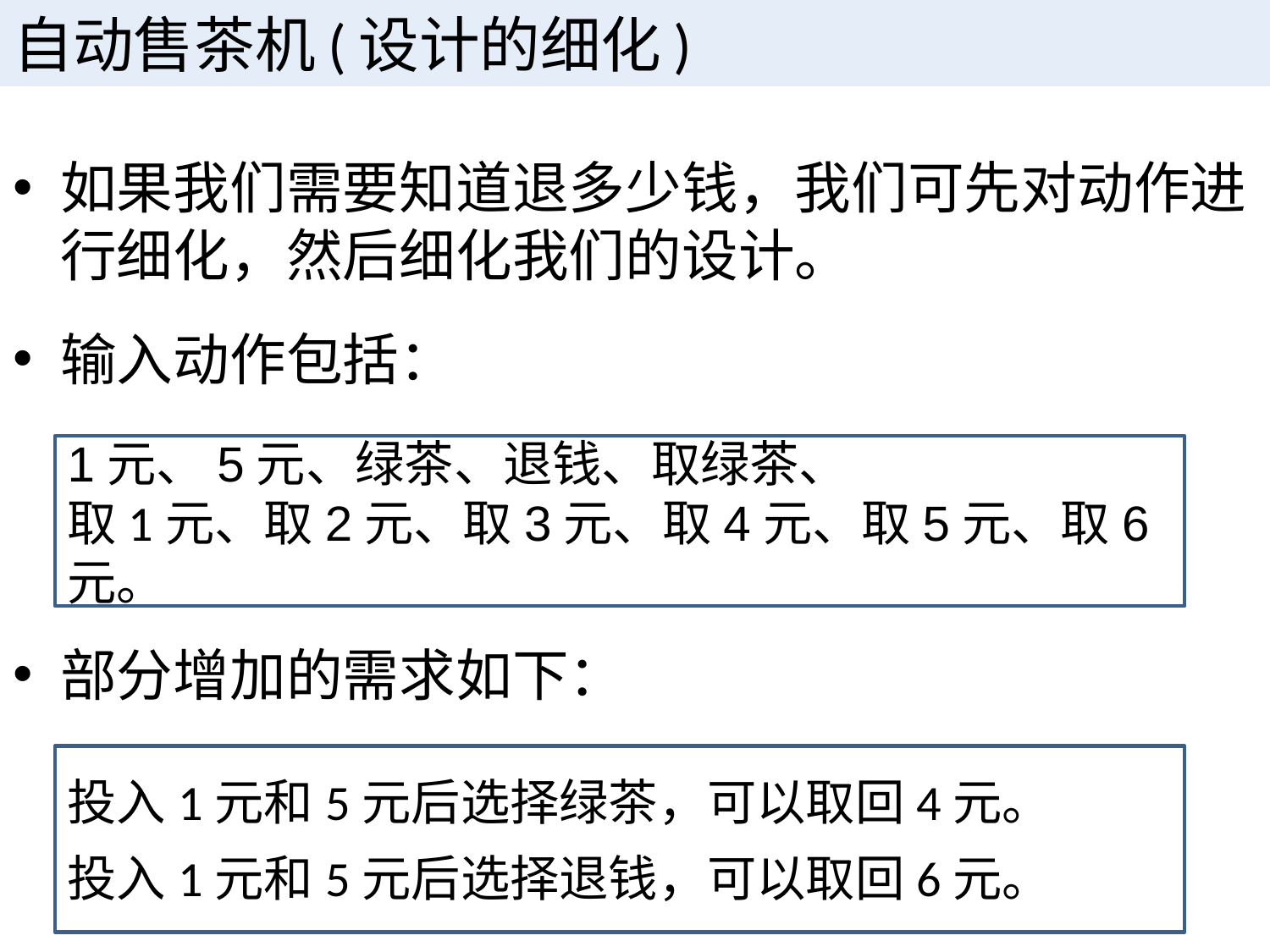

自动售茶机(设计的细化)
如果我们需要知道退多少钱，我们可先对动作进行细化，然后细化我们的设计。

输入动作包括：

部分增加的需求如下：

1元、5元、绿茶、退钱、取绿茶、
取1元、取2元、取3元、取4元、取5元、取6元。
投入1元和5元后选择绿茶，可以取回4元。

投入1元和5元后选择退钱，可以取回6元。